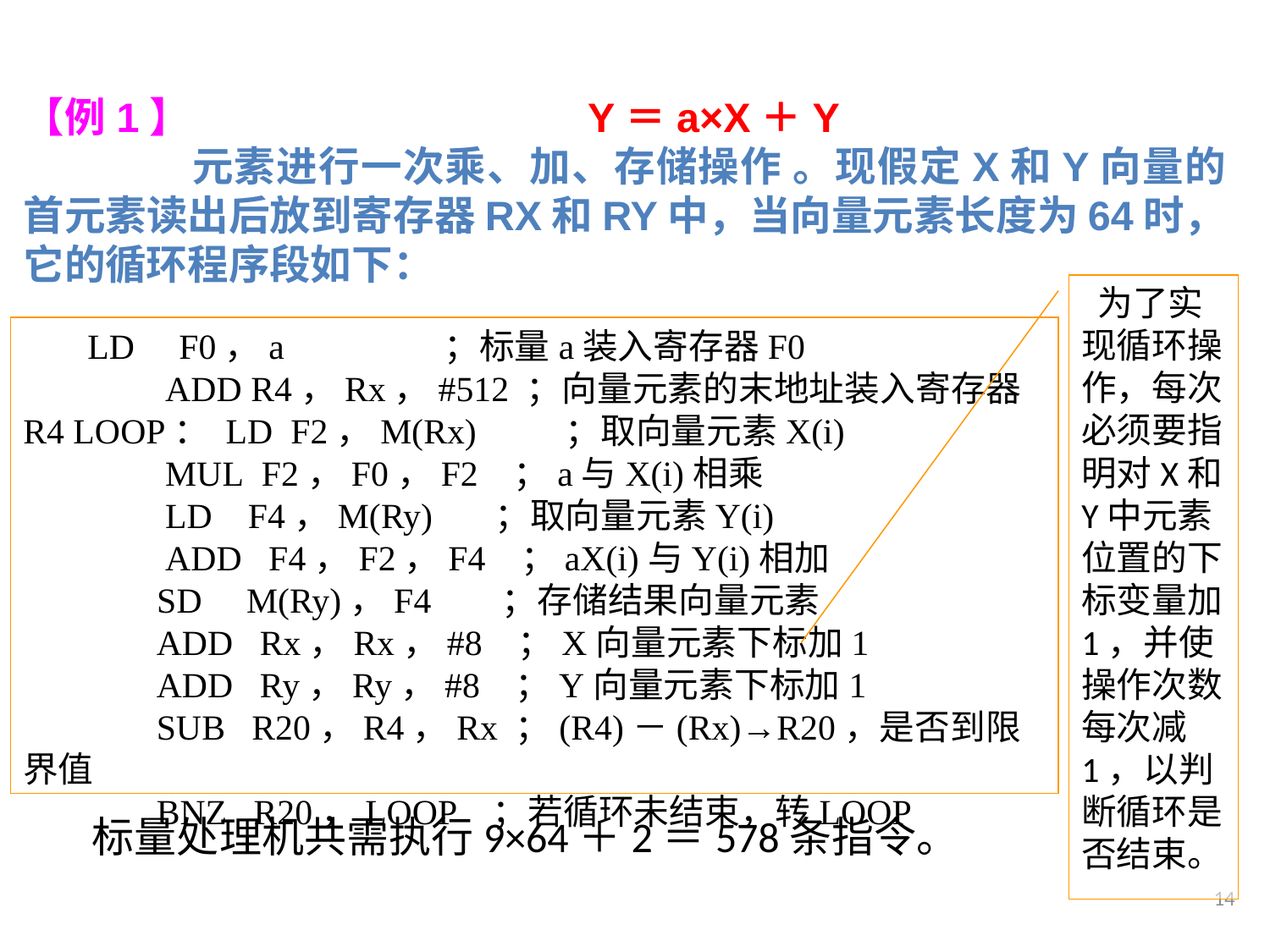

【例1】用标量处理机来计算 Y＝a×X＋Y。用标量指令对向量中的每个元素进行一次乘、加、存储操作 。现假定X和Y向量的首元素读出后放到寄存器RX和RY中，当向量元素长度为64时，它的循环程序段如下：

 为了实现循环操作，每次必须要指明对X和Y中元素位置的下标变量加1，并使操作次数每次减1，以判断循环是否结束。
        LD     F0，a                 ；标量a装入寄存器F0
                ADD R4，Rx，#512 ；向量元素的末地址装入寄存器R4 LOOP： LD  F2，M(Rx)         ；取向量元素X(i)
                MUL  F2，F0，F2   ；a与X(i)相乘
                LD    F4，M(Ry)      ；取向量元素Y(i)
                ADD   F4，F2，F4   ；aX(i)与Y(i)相加
                SD     M(Ry)，F4       ；存储结果向量元素
               ADD   Rx，Rx，#8   ；X向量元素下标加1
               ADD   Ry，Ry，#8   ；Y向量元素下标加1
               SUB   R20，R4，Rx ；(R4)－(Rx)→R20，是否到限界值
               BNZ   R20，LOOP   ；若循环未结束，转LOOP
 标量处理机共需执行9×64＋2＝578条指令。
14